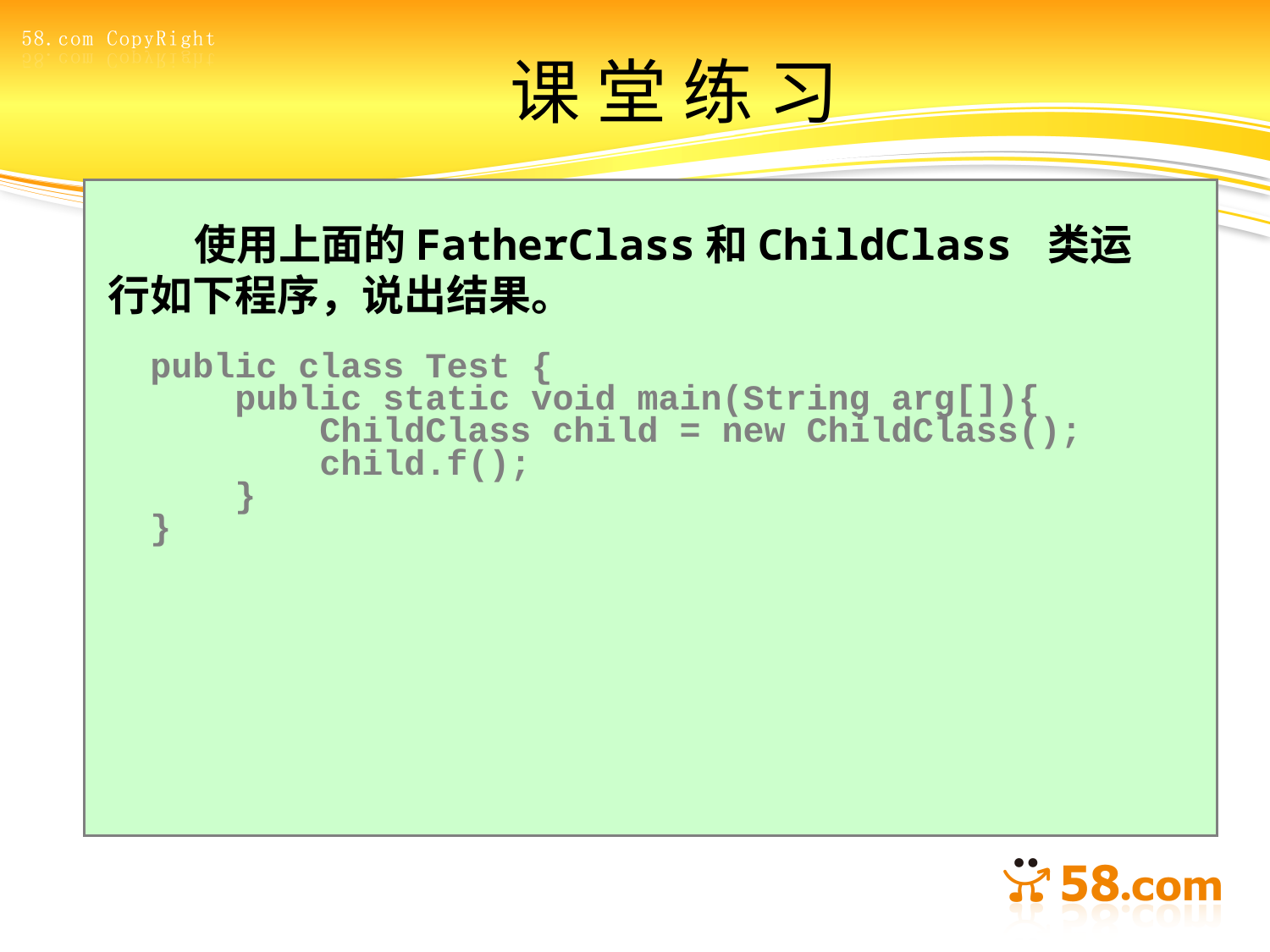

# 课 堂 练 习

        使用上面的FatherClass和ChildClass 类运行如下程序，说出结果。
public class Test {
    public static void main(String arg[]){
        ChildClass child = new ChildClass();
        child.f();
    }
}